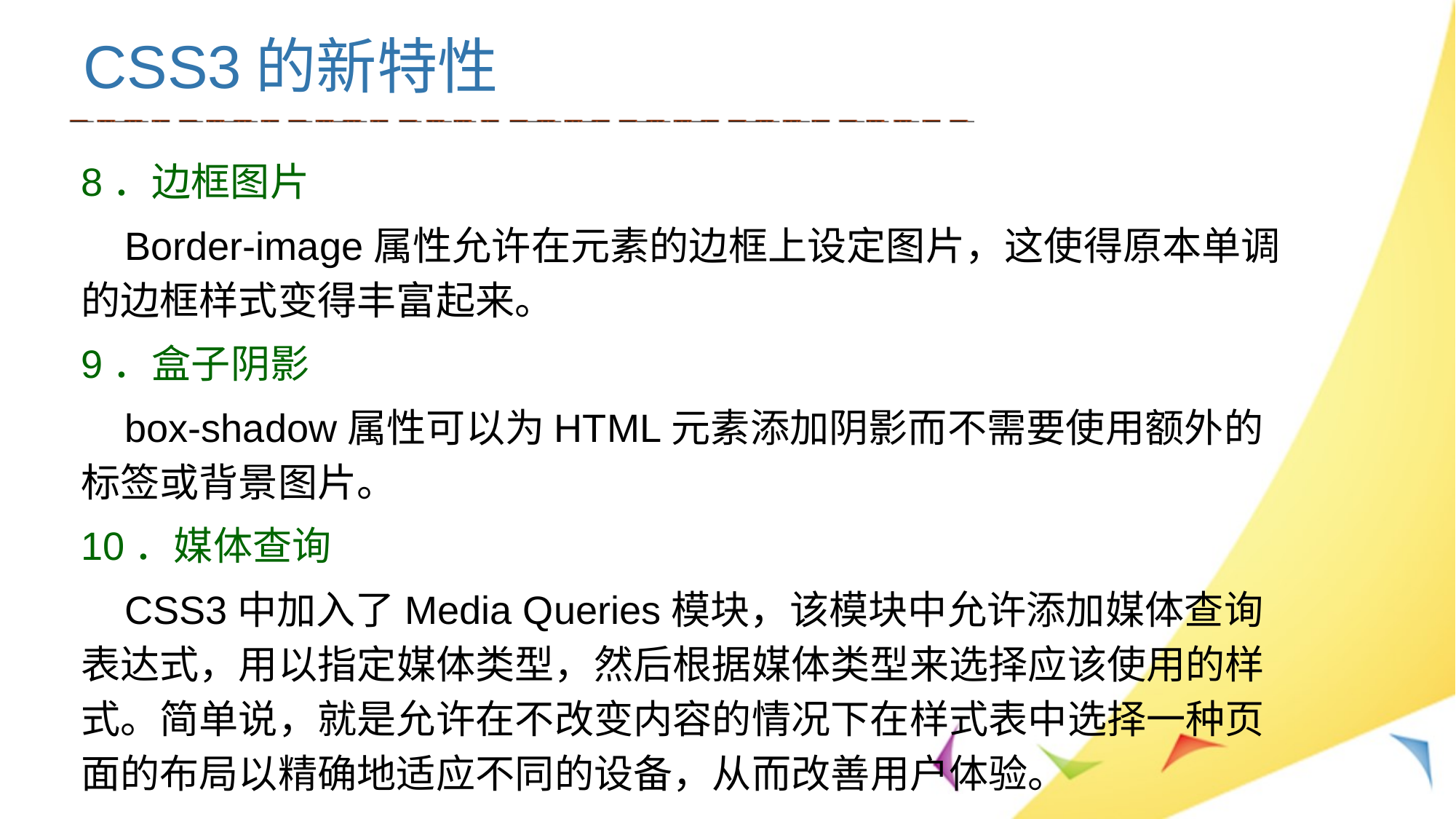

CSS3的新特性
8．边框图片
    Border-image属性允许在元素的边框上设定图片，这使得原本单调的边框样式变得丰富起来。
9．盒子阴影
    box-shadow属性可以为HTML元素添加阴影而不需要使用额外的标签或背景图片。
10．媒体查询
    CSS3中加入了Media Queries模块，该模块中允许添加媒体查询表达式，用以指定媒体类型，然后根据媒体类型来选择应该使用的样式。简单说，就是允许在不改变内容的情况下在样式表中选择一种页面的布局以精确地适应不同的设备，从而改善用户体验。